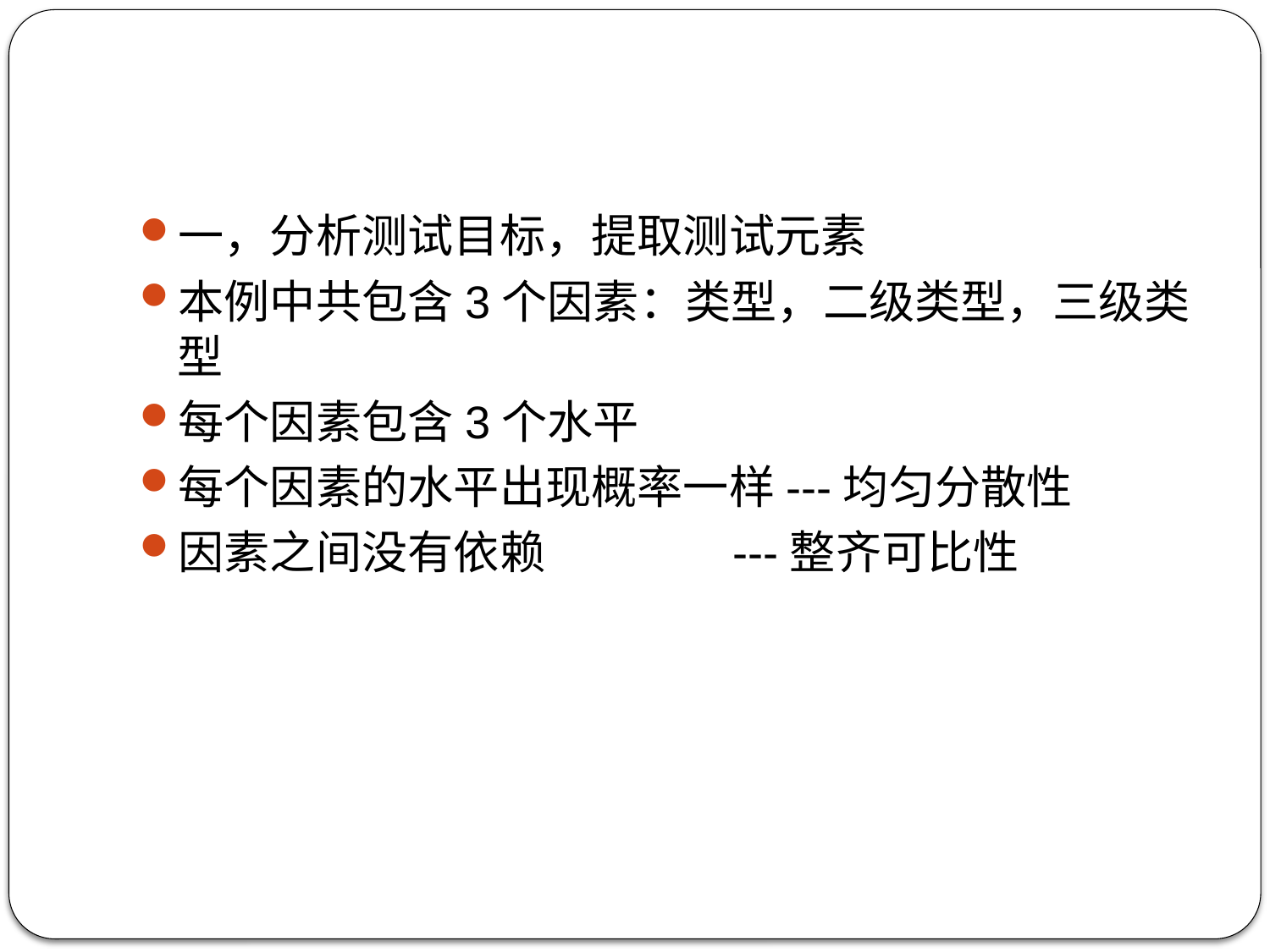

#
一，分析测试目标，提取测试元素
本例中共包含3个因素：类型，二级类型，三级类型
每个因素包含3个水平
每个因素的水平出现概率一样---均匀分散性
因素之间没有依赖                 ---整齐可比性